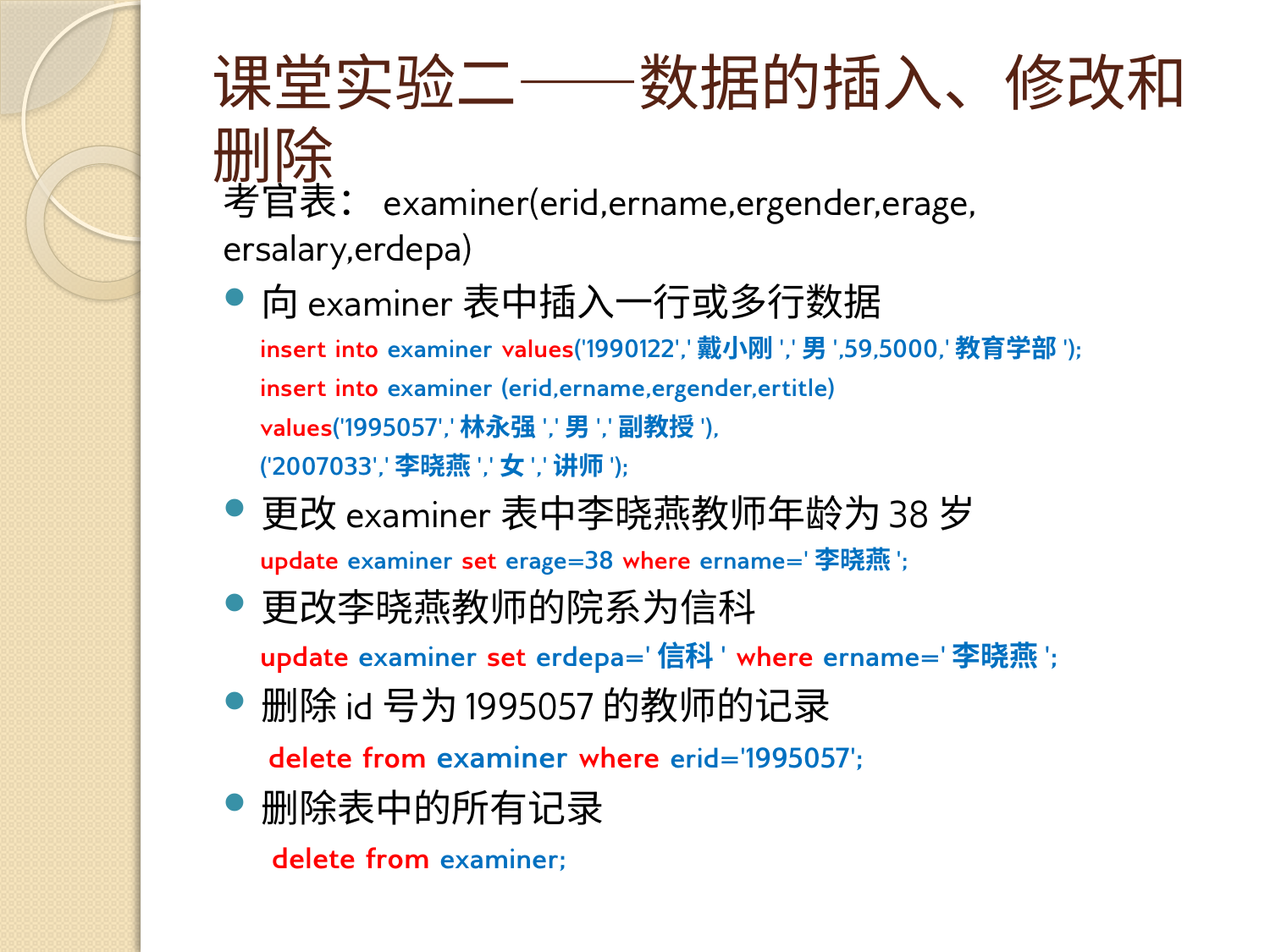

# 课堂实验二——数据的插入、修改和删除
考官表：examiner(erid,ername,ergender,erage, ersalary,erdepa)
向examiner表中插入一行或多行数据
insert into examiner values('1990122','戴小刚','男',59,5000,'教育学部');
insert into examiner (erid,ername,ergender,ertitle)
values('1995057','林永强','男','副教授'),
('2007033','李晓燕','女','讲师');
更改examiner表中李晓燕教师年龄为38岁
update examiner set erage=38 where ername='李晓燕';
更改李晓燕教师的院系为信科
update examiner set erdepa='信科' where ername='李晓燕';
删除id号为1995057的教师的记录
 delete from examiner where erid='1995057';
删除表中的所有记录
     delete from examiner;